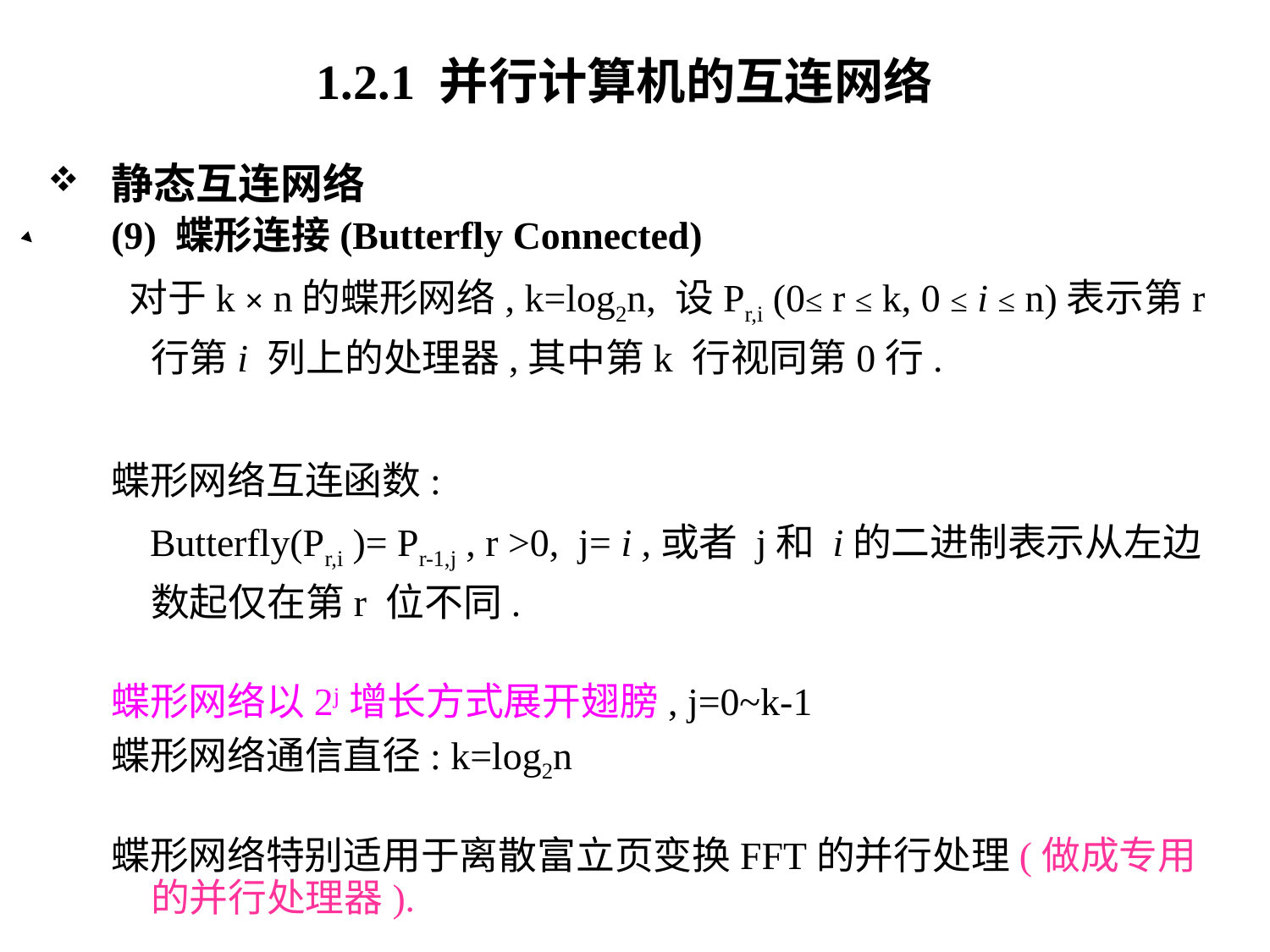

# 1.2.1 并行计算机的互连网络
 静态互连网络
(9) 蝶形连接(Butterfly Connected)
 对于k × n的蝶形网络, k=log2n, 设Pr,i (0≤ r ≤ k, 0 ≤ i ≤ n)表示第r 行第i 列上的处理器,其中第k 行视同第0行.

蝶形网络互连函数:
    Butterfly(Pr,i )= Pr-1,j , r >0,  j= i ,或者 j和 i的二进制表示从左边数起仅在第r 位不同.

蝶形网络以2j增长方式展开翅膀, j=0~k-1
蝶形网络通信直径: k=log2n

蝶形网络特别适用于离散富立页变换FFT的并行处理(做成专用的并行处理器).